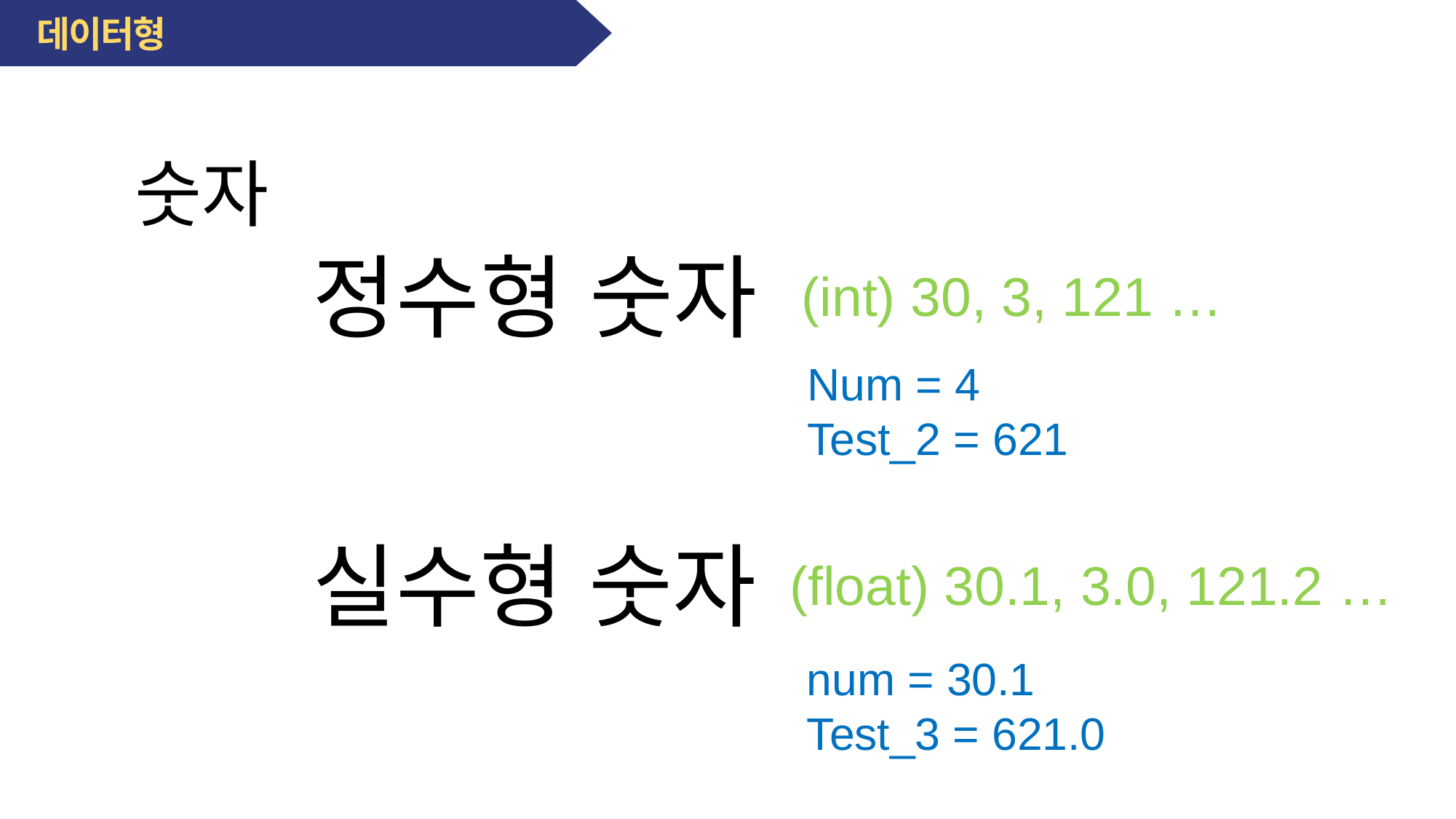

데이터형
숫자
정수형 숫자
(int) 30, 3, 121 …
Num = 4
Test_2 = 621
실수형 숫자
(float) 30.1, 3.0, 121.2 …
num = 30.1
Test_3 = 621.0